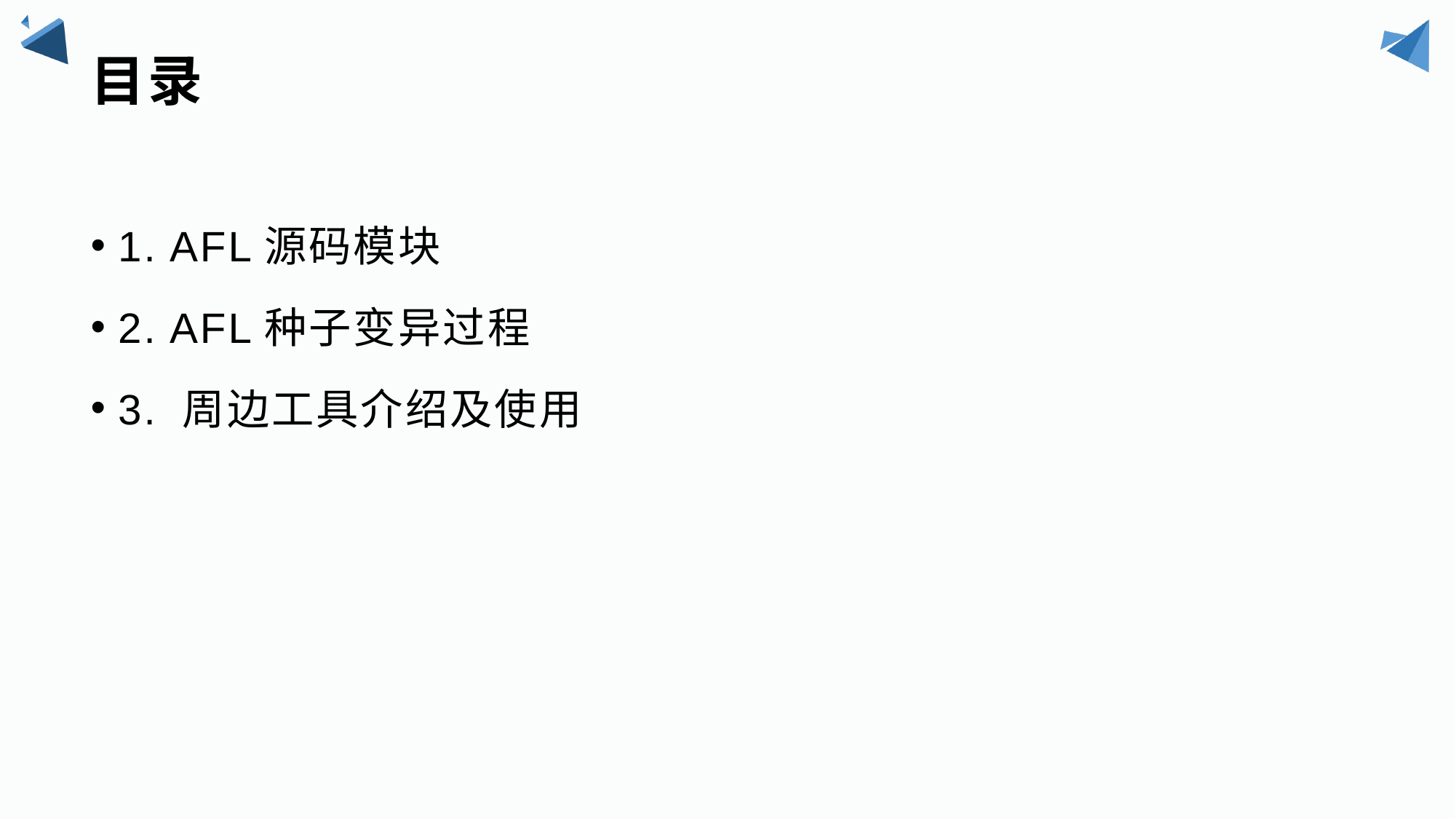

# 目录
1. AFL源码模块
2. AFL种子变异过程
3. 周边工具介绍及使用